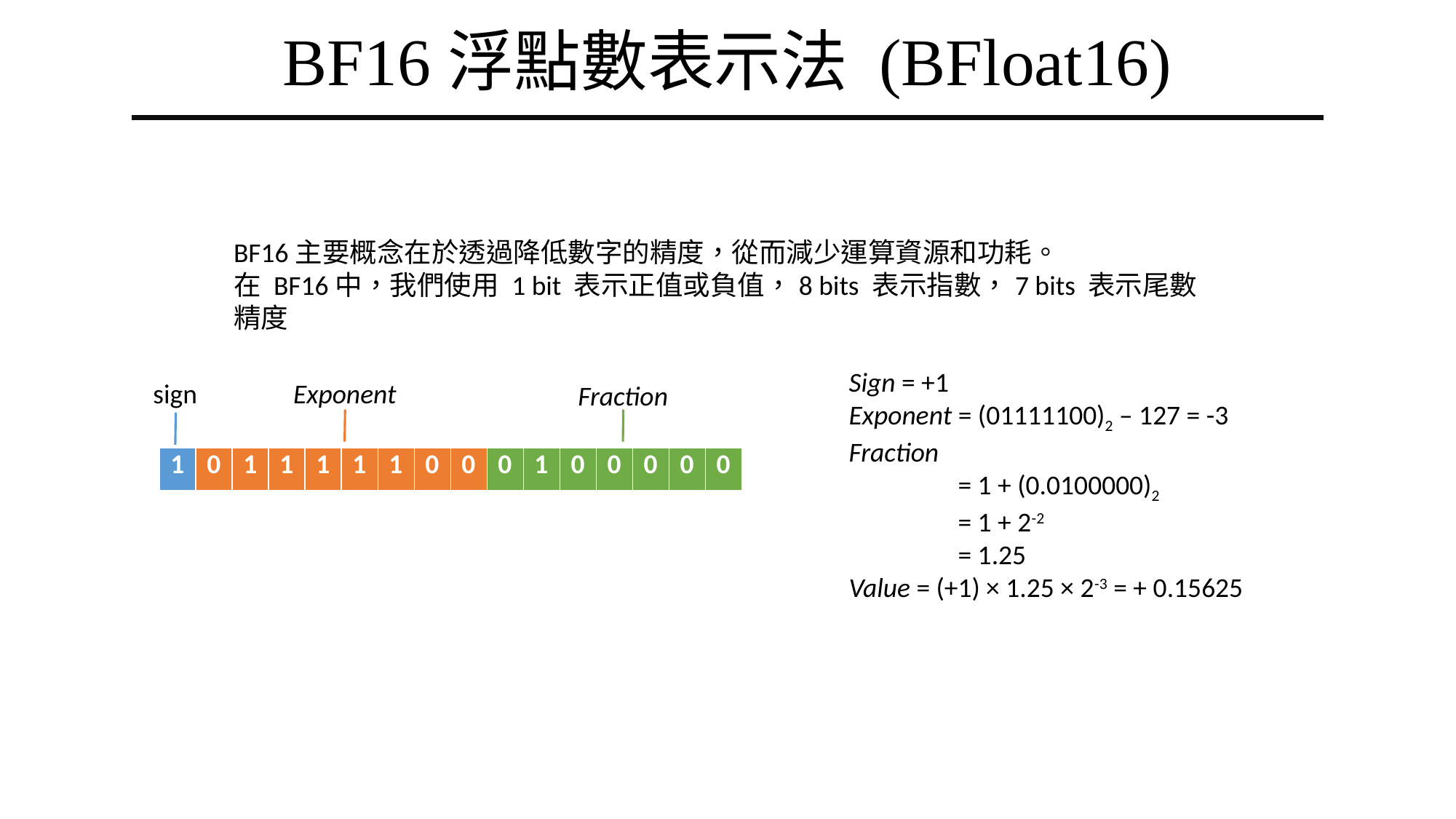

BF16浮點數表示法 (BFloat16)
BF16主要概念在於透過降低數字的精度，從而減少運算資源和功耗。
在 BF16中，我們使用 1 bit 表示正值或負值，8 bits 表示指數，7 bits 表示尾數精度
Sign = +1
Exponent = (01111100)2 – 127 = -3
Fraction
 	= 1 + (0.0100000)2
	= 1 + 2-2
	= 1.25
Value = (+1) × 1.25 × 2-3 = + 0.15625
sign
Exponent
Fraction
| 1 | 0 | 1 | 1 | 1 | 1 | 1 | 0 | 0 | 0 | 1 | 0 | 0 | 0 | 0 | 0 |
| --- | --- | --- | --- | --- | --- | --- | --- | --- | --- | --- | --- | --- | --- | --- | --- |